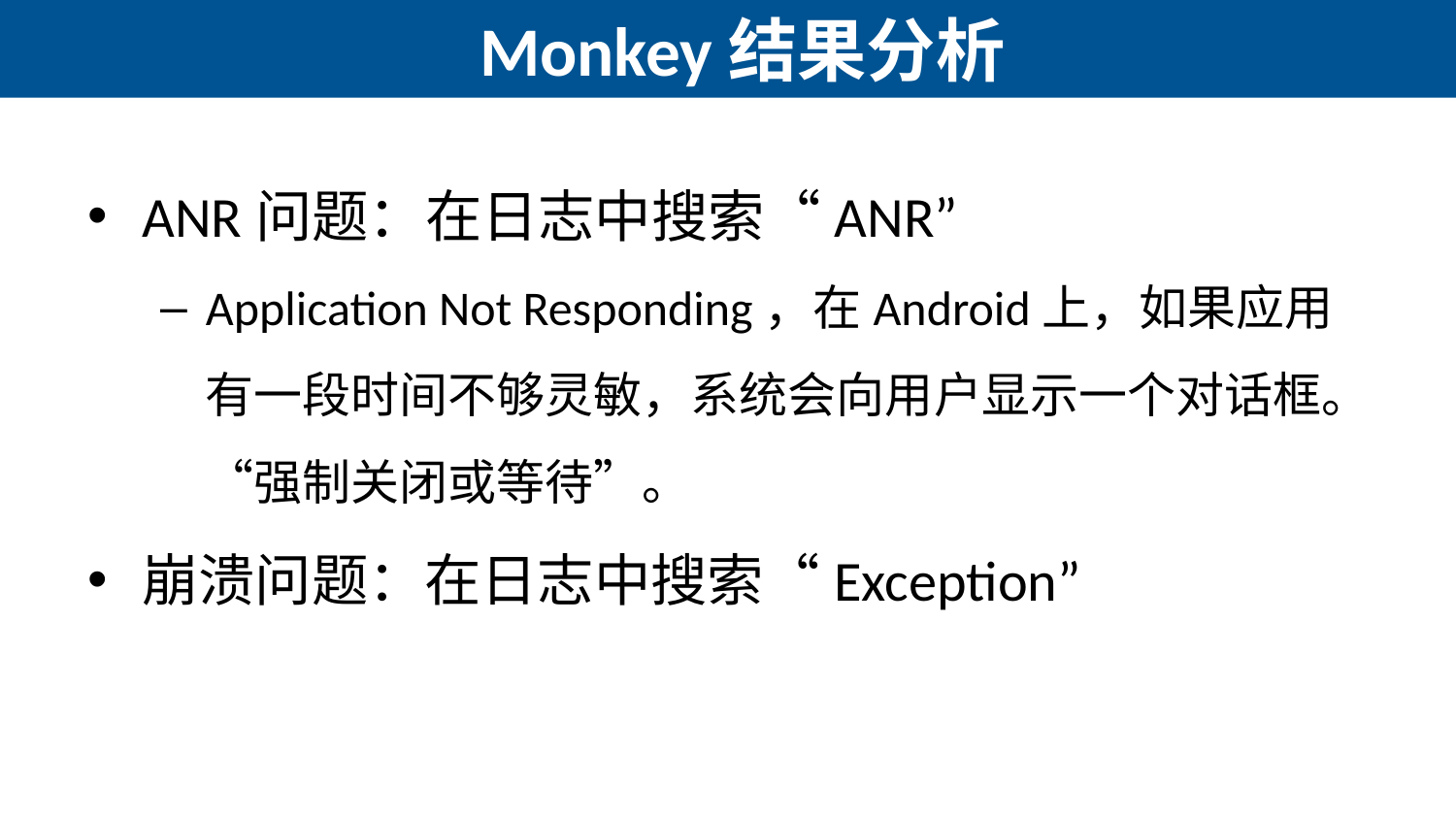

# Monkey结果分析
ANR问题：在日志中搜索“ANR”
Application Not Responding，在Android上，如果应用有一段时间不够灵敏，系统会向用户显示一个对话框。“强制关闭或等待”。
崩溃问题：在日志中搜索“Exception”